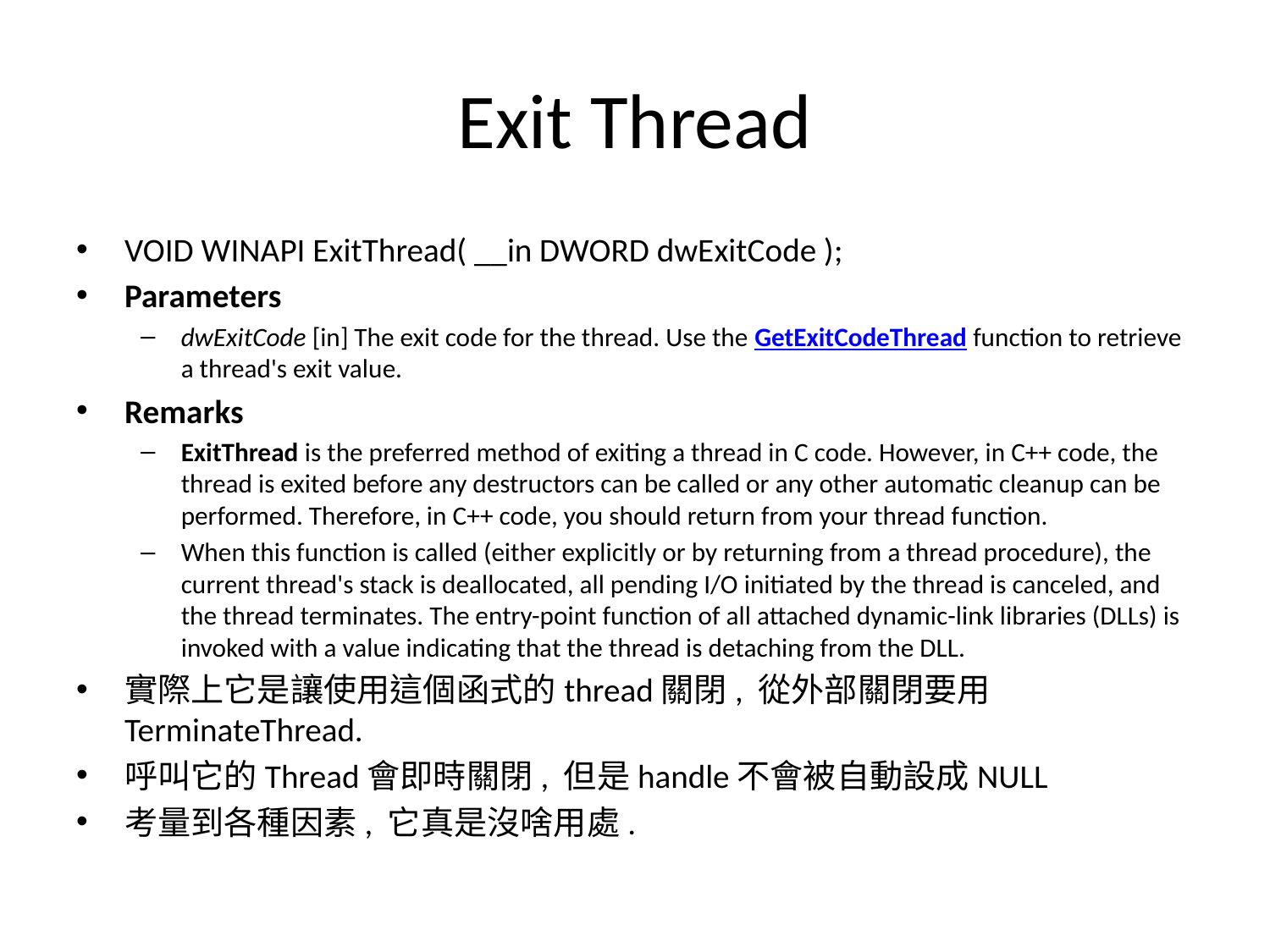

# Exit Thread
VOID WINAPI ExitThread( __in DWORD dwExitCode );
Parameters
dwExitCode [in] The exit code for the thread. Use the GetExitCodeThread function to retrieve a thread's exit value.
Remarks
ExitThread is the preferred method of exiting a thread in C code. However, in C++ code, the thread is exited before any destructors can be called or any other automatic cleanup can be performed. Therefore, in C++ code, you should return from your thread function.
When this function is called (either explicitly or by returning from a thread procedure), the current thread's stack is deallocated, all pending I/O initiated by the thread is canceled, and the thread terminates. The entry-point function of all attached dynamic-link libraries (DLLs) is invoked with a value indicating that the thread is detaching from the DLL.
實際上它是讓使用這個函式的thread關閉, 從外部關閉要用TerminateThread.
呼叫它的Thread會即時關閉, 但是handle不會被自動設成NULL
考量到各種因素, 它真是沒啥用處.